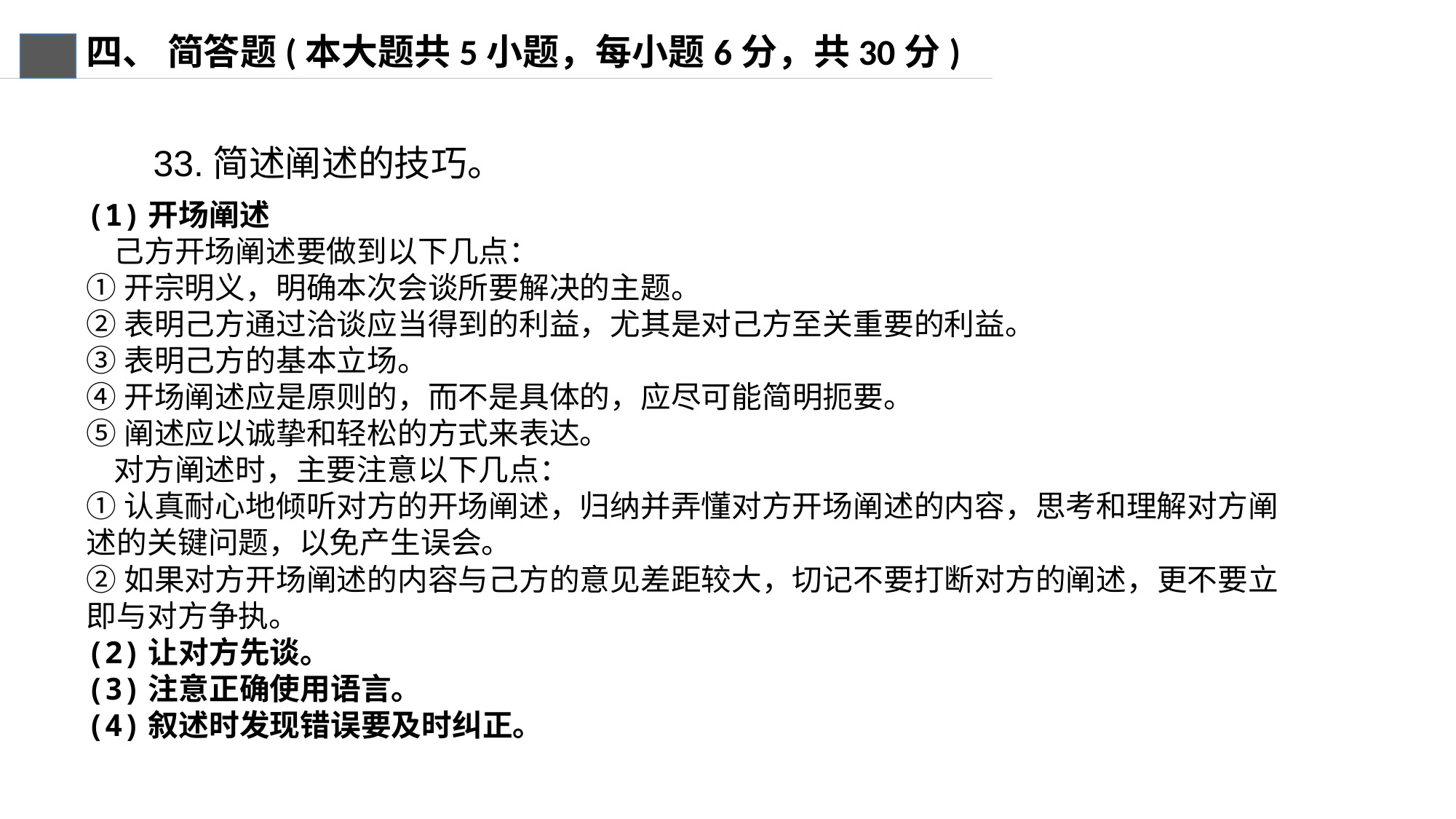

四、 简答题(本大题共5小题，每小题6分，共30分)

33.简述阐述的技巧。
(1)开场阐述
   己方开场阐述要做到以下几点：
①开宗明义，明确本次会谈所要解决的主题。
②表明己方通过洽谈应当得到的利益，尤其是对己方至关重要的利益。
③表明己方的基本立场。
④开场阐述应是原则的，而不是具体的，应尽可能简明扼要。
⑤阐述应以诚挚和轻松的方式来表达。
   对方阐述时，主要注意以下几点：
①认真耐心地倾听对方的开场阐述，归纳并弄懂对方开场阐述的内容，思考和理解对方阐述的关键问题，以免产生误会。
②如果对方开场阐述的内容与己方的意见差距较大，切记不要打断对方的阐述，更不要立即与对方争执。
(2)让对方先谈。
(3)注意正确使用语言。
(4)叙述时发现错误要及时纠正。